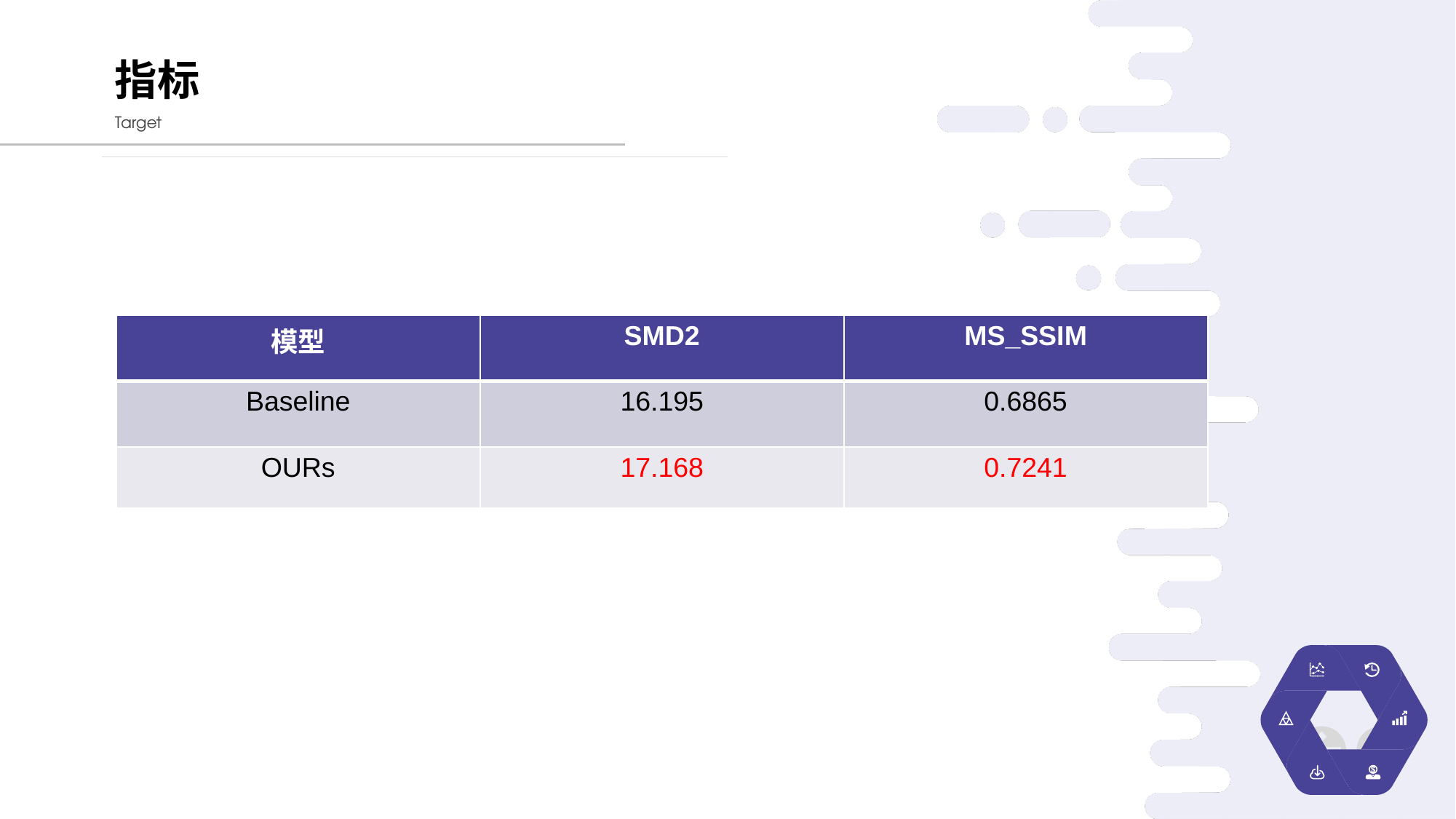

指标
Target
| 模型 | SMD2 | MS\_SSIM |
| --- | --- | --- |
| Baseline | 16.195 | 0.6865 |
| OURs | 17.168 | 0.7241 |